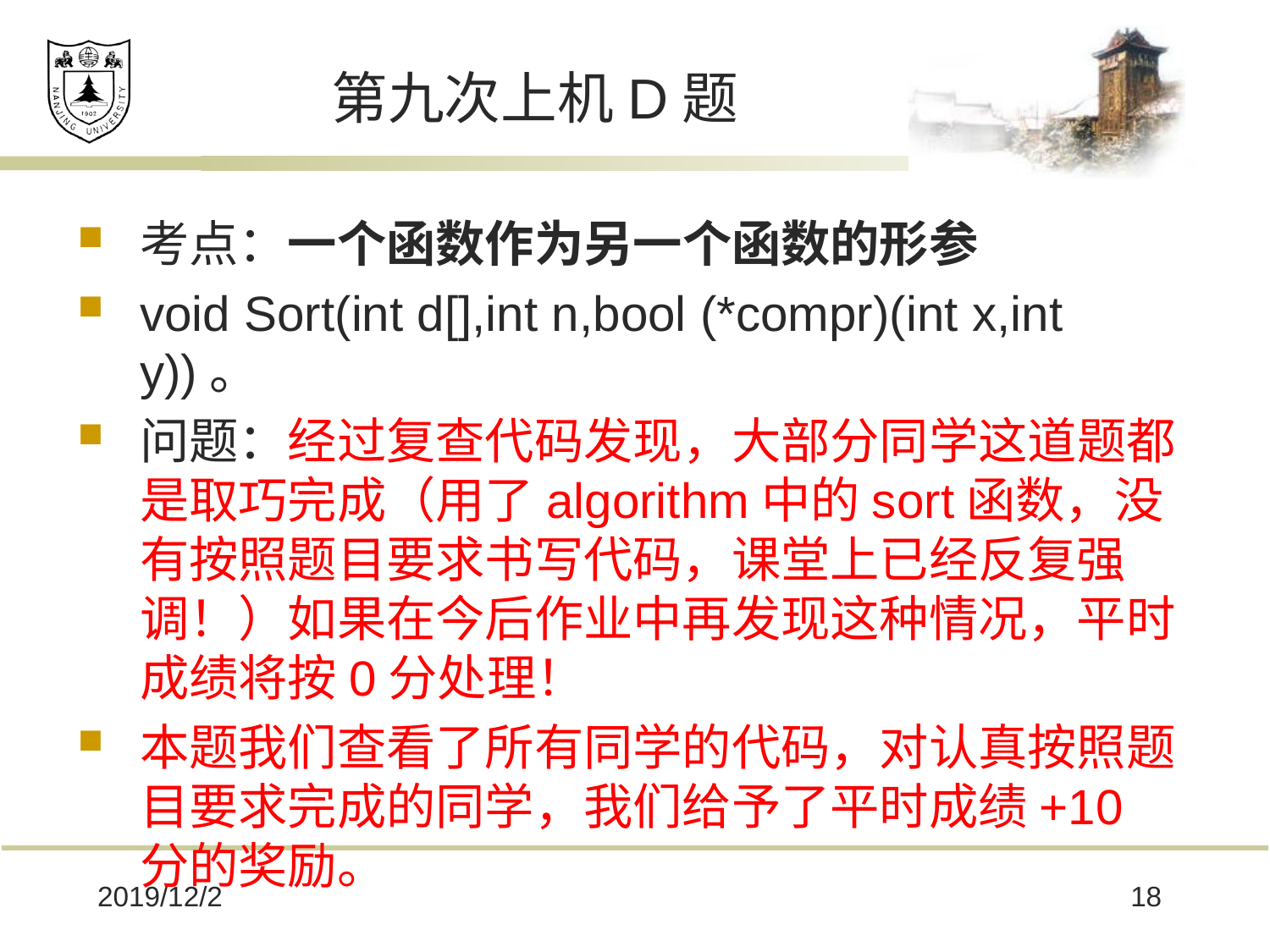

# 第九次上机D题
考点：一个函数作为另一个函数的形参
void Sort(int d[],int n,bool (*compr)(int x,int y))。
问题：经过复查代码发现，大部分同学这道题都是取巧完成（用了algorithm中的sort函数，没有按照题目要求书写代码，课堂上已经反复强调！）如果在今后作业中再发现这种情况，平时成绩将按0分处理！
本题我们查看了所有同学的代码，对认真按照题目要求完成的同学，我们给予了平时成绩+10分的奖励。
2019/12/2
18